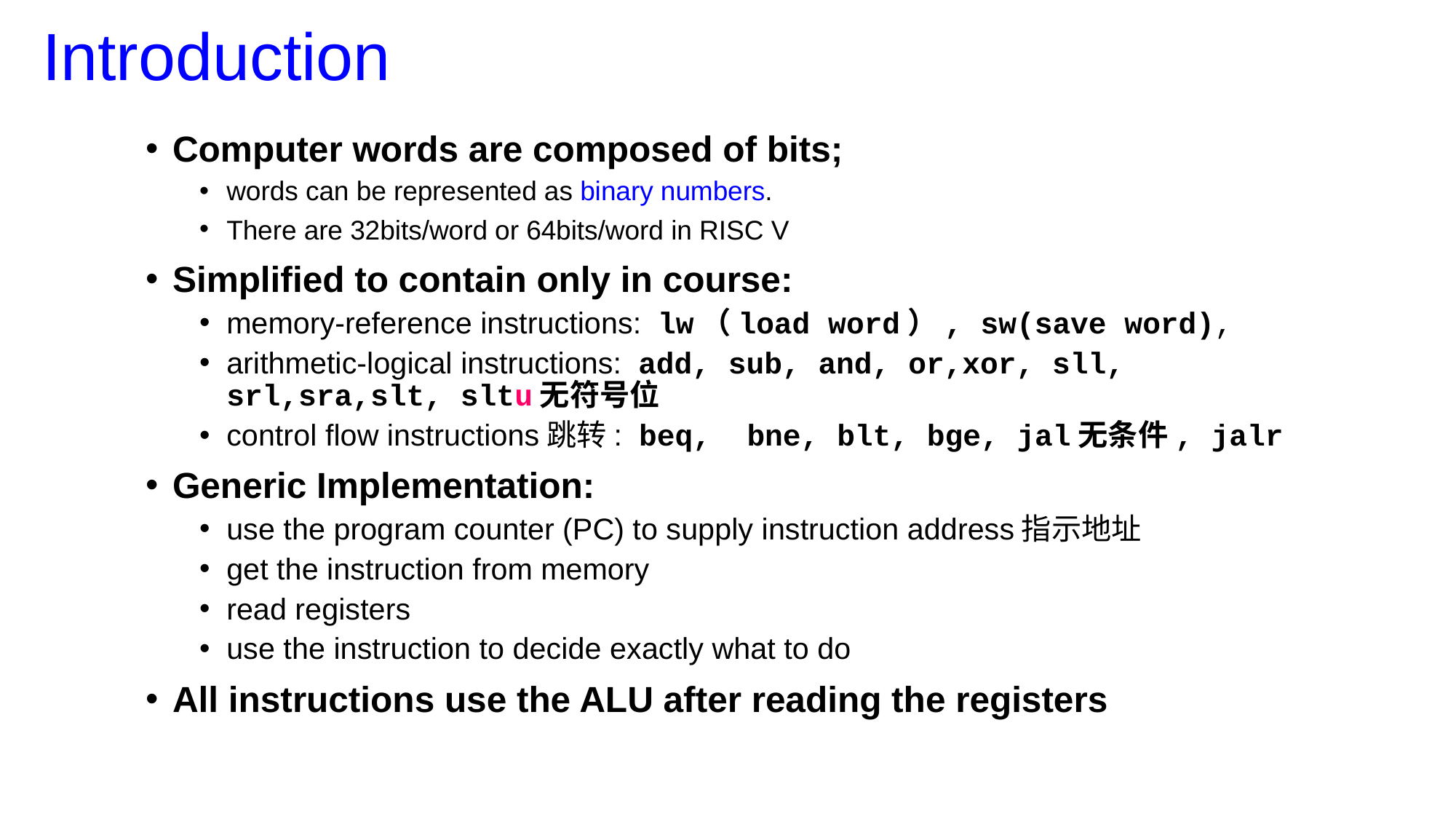

# Introduction
Computer words are composed of bits;
words can be represented as binary numbers.
There are 32bits/word or 64bits/word in RISC V
Simplified to contain only in course:
memory-reference instructions:  lw（load word）, sw(save word),
arithmetic-logical instructions:  add, sub, and, or,xor, sll, srl,sra,slt, sltu无符号位
control flow instructions跳转:  beq,  bne, blt, bge, jal无条件, jalr
Generic Implementation:
use the program counter (PC) to supply instruction address指示地址
get the instruction from memory
read registers
use the instruction to decide exactly what to do
All instructions use the ALU after reading the registers